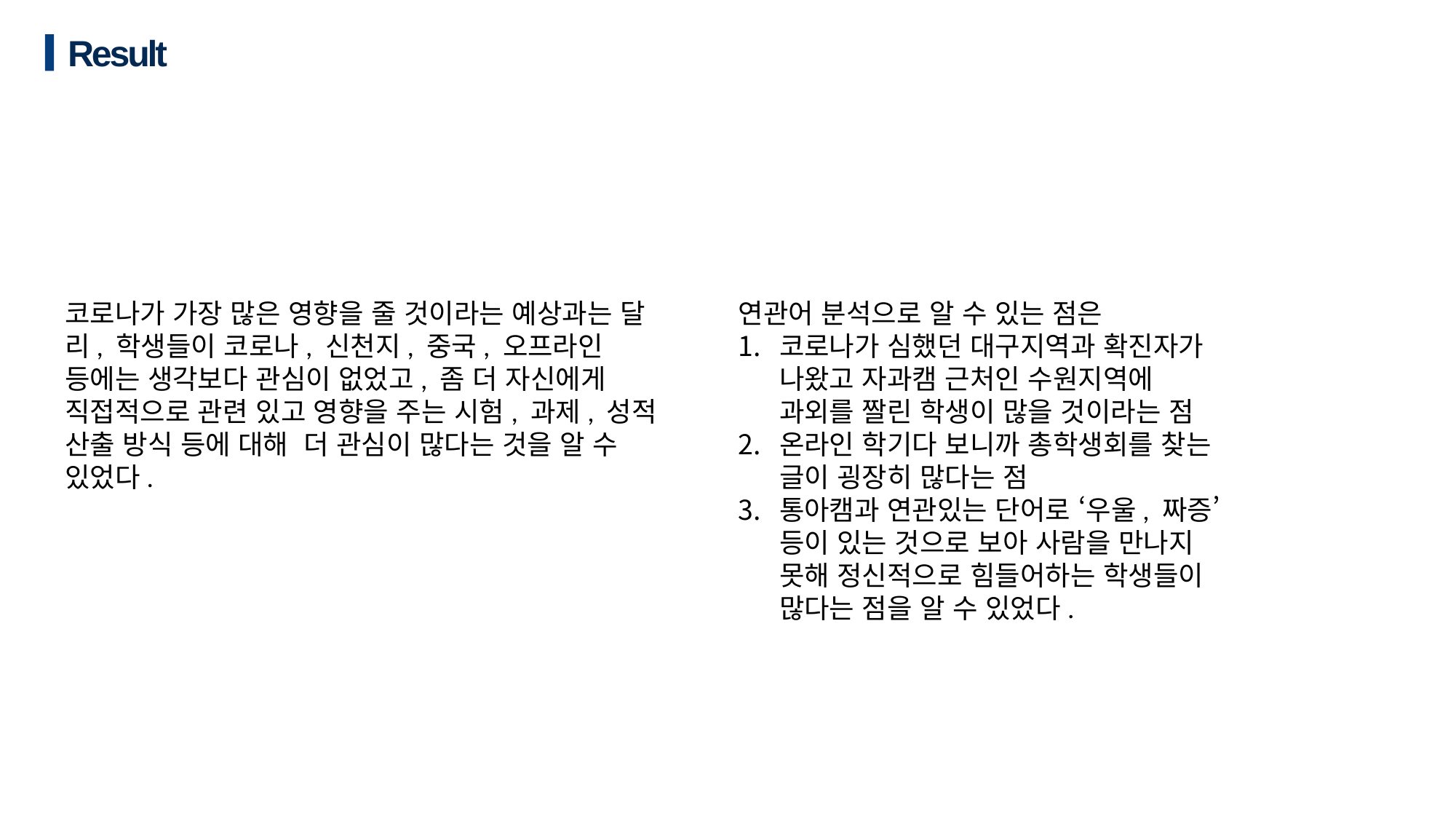

Result

코로나가 가장 많은 영향을 줄 것이라는 예상과는 달리, 학생들이 코로나, 신천지, 중국, 오프라인 등에는 생각보다 관심이 없었고, 좀 더 자신에게 직접적으로 관련 있고 영향을 주는 시험, 과제, 성적 산출 방식 등에 대해  더 관심이 많다는 것을 알 수 있었다.
연관어 분석으로 알 수 있는 점은
코로나가 심했던 대구지역과 확진자가 나왔고 자과캠 근처인 수원지역에 과외를 짤린 학생이 많을 것이라는 점
온라인 학기다 보니까 총학생회를 찾는 글이 굉장히 많다는 점
통아캠과 연관있는 단어로 ‘우울, 짜증’등이 있는 것으로 보아 사람을 만나지 못해 정신적으로 힘들어하는 학생들이 많다는 점을 알 수 있었다.